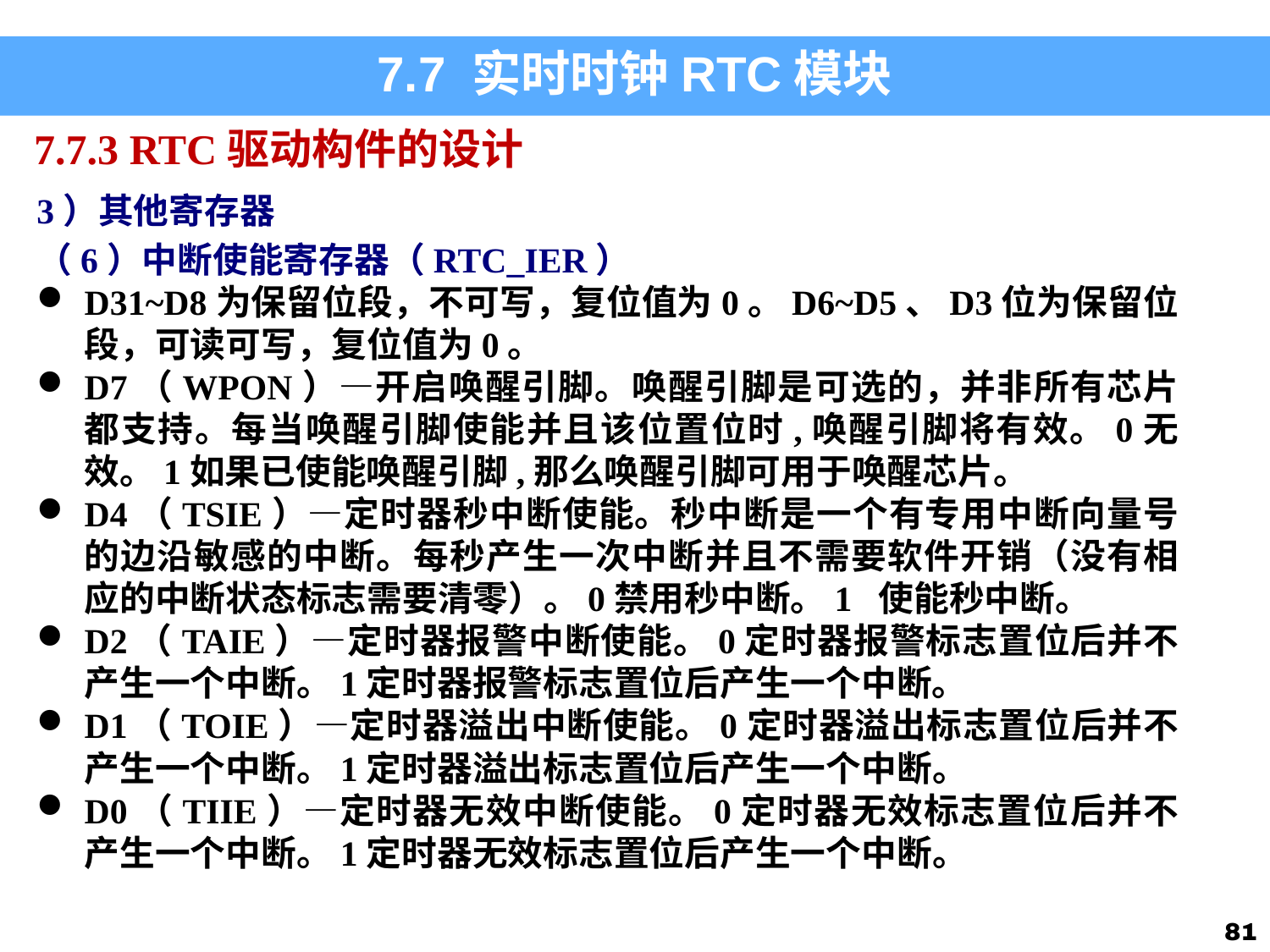

7.7 实时时钟RTC模块
7.7.3 RTC驱动构件的设计
3）其他寄存器
（6）中断使能寄存器（RTC_IER）
D31~D8为保留位段，不可写，复位值为0。D6~D5、D3位为保留位段，可读可写，复位值为0。
D7（WPON）—开启唤醒引脚。唤醒引脚是可选的，并非所有芯片都支持。每当唤醒引脚使能并且该位置位时,唤醒引脚将有效。0无效。1如果已使能唤醒引脚,那么唤醒引脚可用于唤醒芯片。
D4（TSIE）—定时器秒中断使能。秒中断是一个有专用中断向量号的边沿敏感的中断。每秒产生一次中断并且不需要软件开销（没有相应的中断状态标志需要清零）。0禁用秒中断。1  使能秒中断。
D2（TAIE）—定时器报警中断使能。0定时器报警标志置位后并不产生一个中断。1定时器报警标志置位后产生一个中断。
D1（TOIE）—定时器溢出中断使能。0定时器溢出标志置位后并不产生一个中断。1定时器溢出标志置位后产生一个中断。
D0（TIIE）—定时器无效中断使能。0定时器无效标志置位后并不产生一个中断。1定时器无效标志置位后产生一个中断。
81